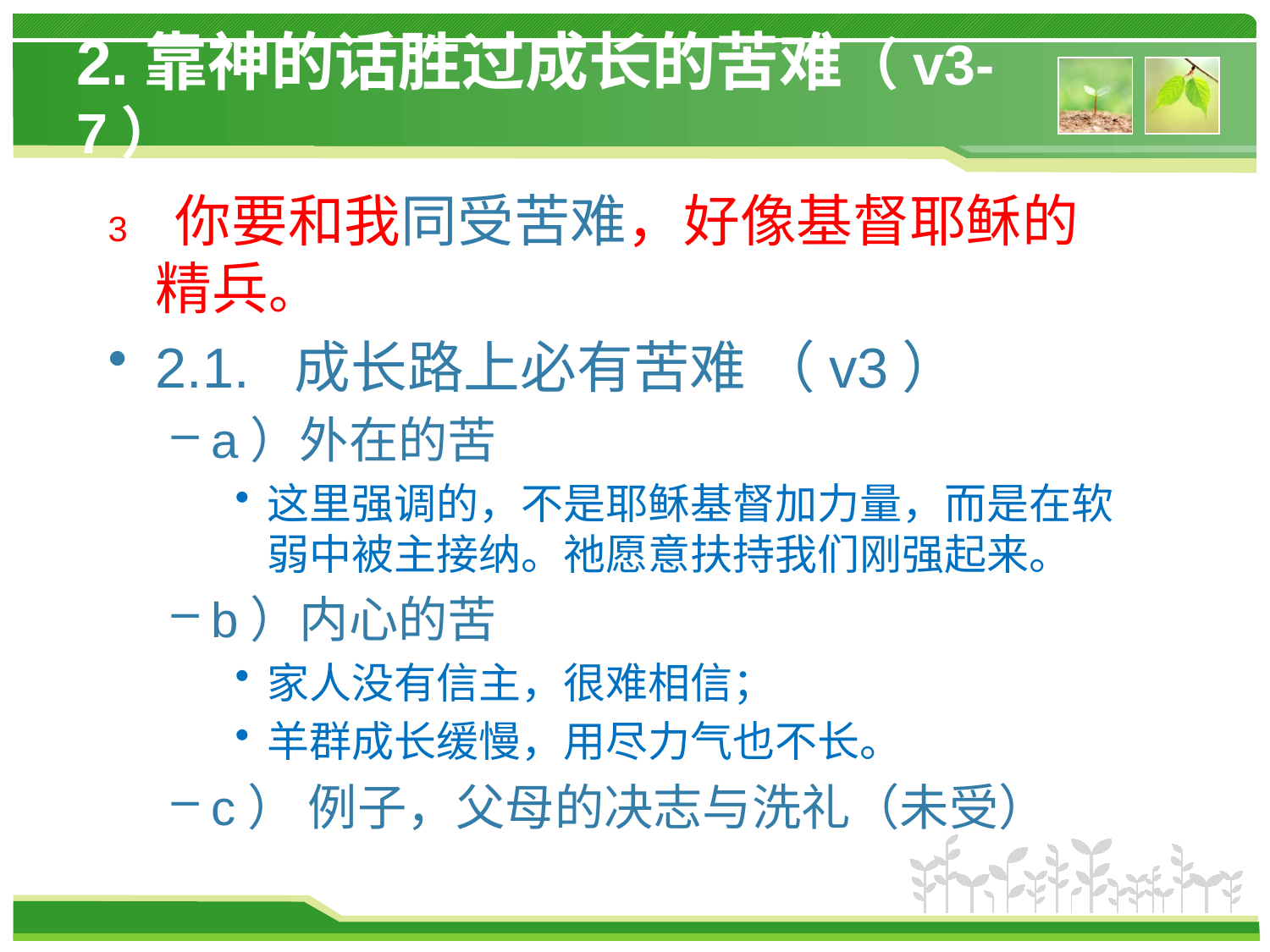

# 2.靠神的话胜过成长的苦难（v3-7）
3    你要和我同受苦难，好像基督耶稣的精兵。
2.1.  成长路上必有苦难 （v3）
a）外在的苦
这里强调的，不是耶稣基督加力量，而是在软弱中被主接纳。祂愿意扶持我们刚强起来。
b）内心的苦
家人没有信主，很难相信；
羊群成长缓慢，用尽力气也不长。
c） 例子，父母的决志与洗礼（未受）